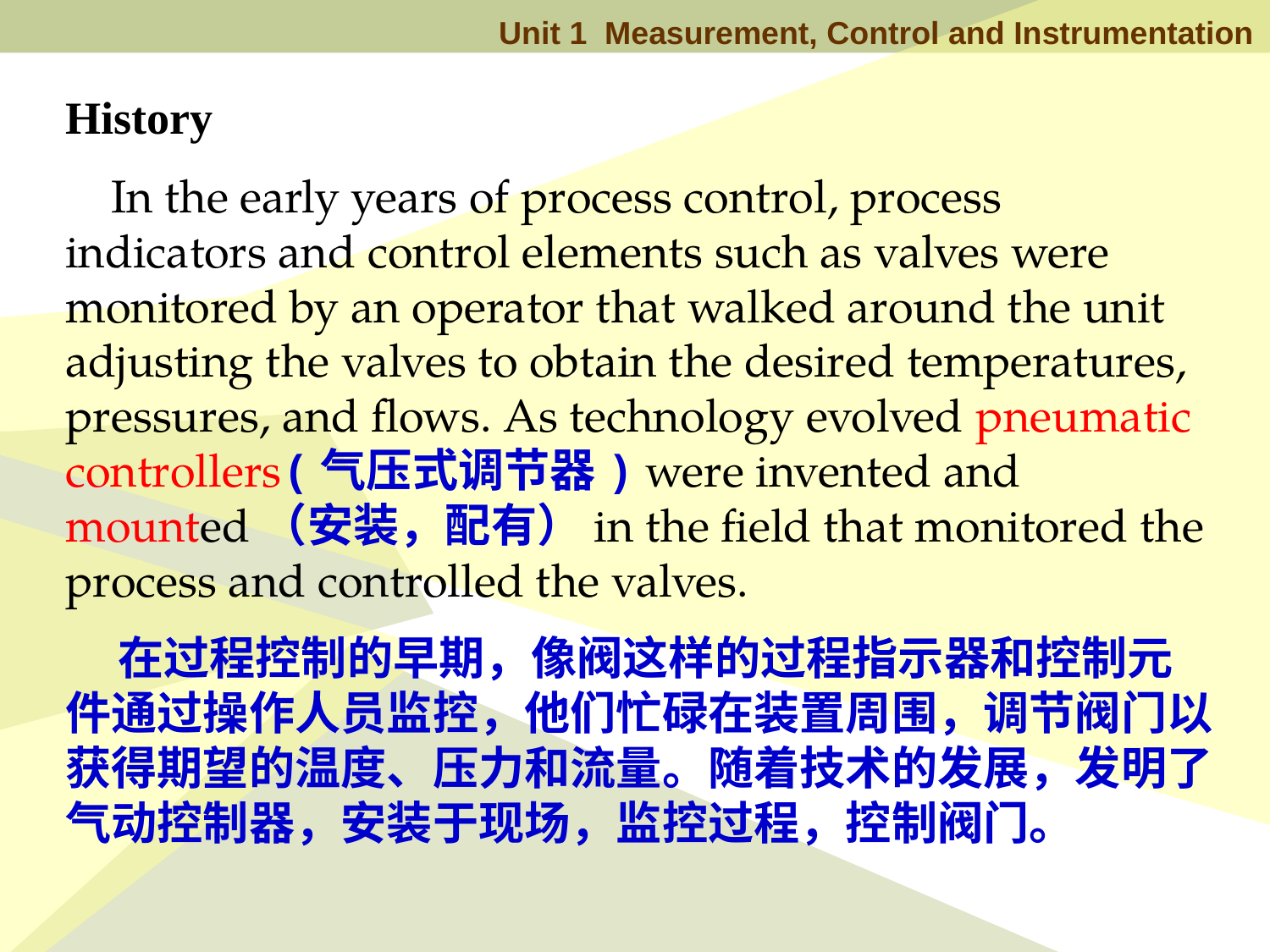

History
    In the early years of process control, process indicators and control elements such as valves were monitored by an operator that walked around the unit adjusting the valves to obtain the desired temperatures, pressures, and flows. As technology evolved pneumatic controllers(气压式调节器) were invented and mounted（安装，配有）in the field that monitored the process and controlled the valves.
    在过程控制的早期，像阀这样的过程指示器和控制元件通过操作人员监控，他们忙碌在装置周围，调节阀门以获得期望的温度、压力和流量。随着技术的发展，发明了气动控制器，安装于现场，监控过程，控制阀门。